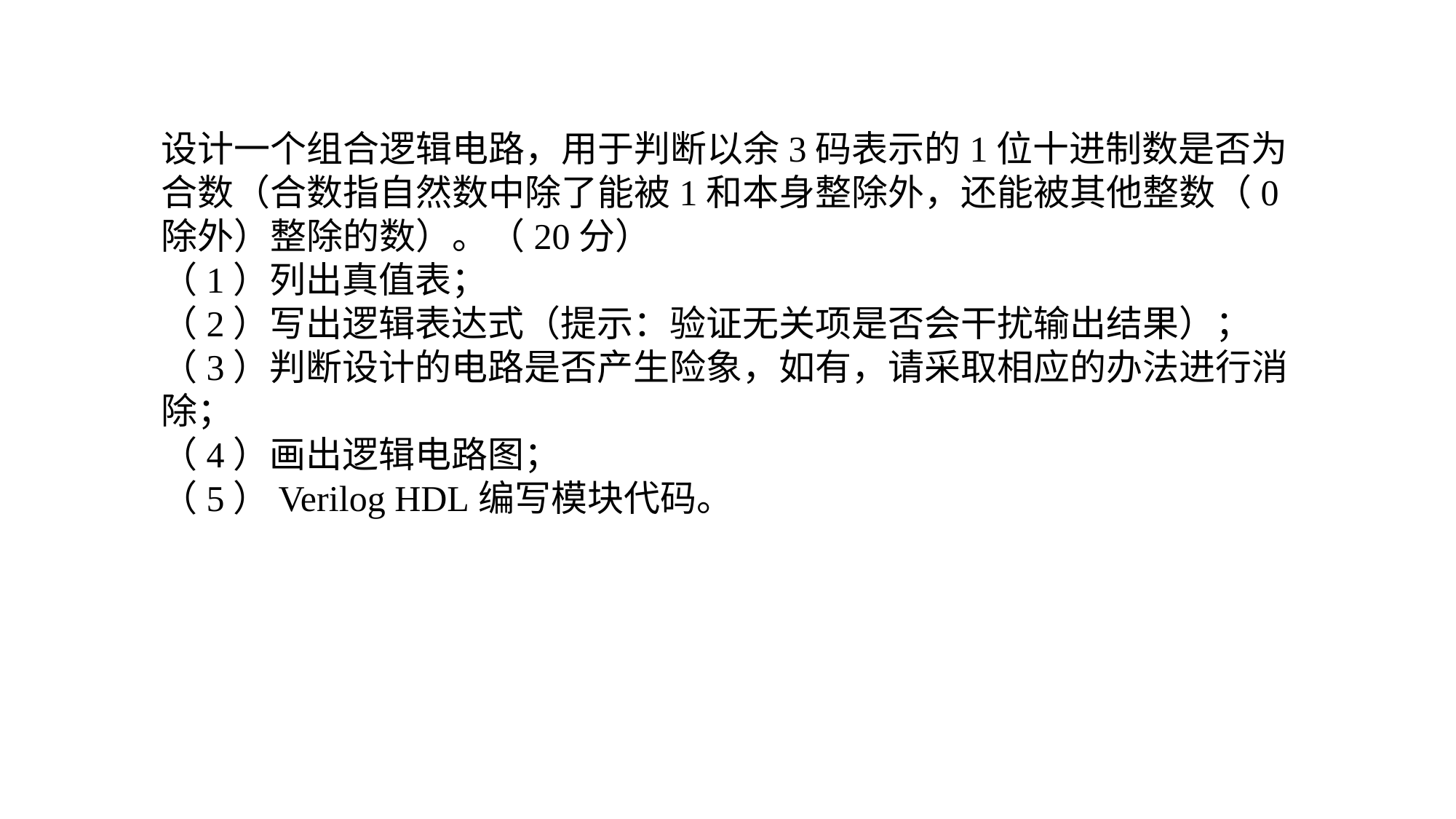

设计一个组合逻辑电路，用于判断以余3码表示的1位十进制数是否为合数（合数指自然数中除了能被1和本身整除外，还能被其他整数（0除外）整除的数）。（20分）
（1）列出真值表；
（2）写出逻辑表达式（提示：验证无关项是否会干扰输出结果）；
（3）判断设计的电路是否产生险象，如有，请采取相应的办法进行消除；
（4）画出逻辑电路图；
（5）Verilog HDL编写模块代码。